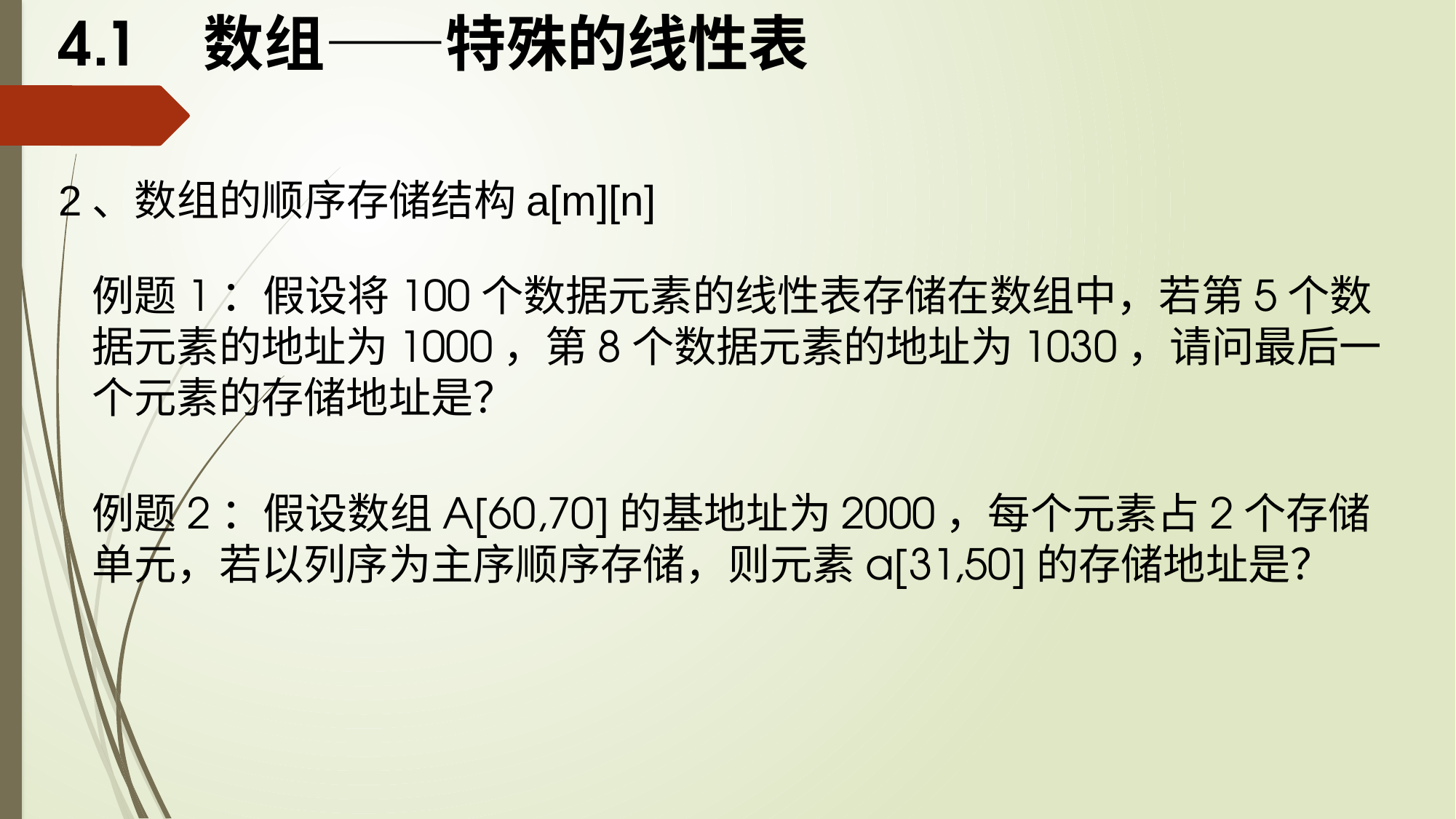

# 4.1   数组——特殊的线性表

2、数组的顺序存储结构a[m][n]

例题1：假设将100个数据元素的线性表存储在数组中，若第5个数据元素的地址为1000，第8个数据元素的地址为1030，请问最后一个元素的存储地址是？
例题2：假设数组A[60,70]的基地址为2000，每个元素占2个存储单元，若以列序为主序顺序存储，则元素a[31,50]的存储地址是？